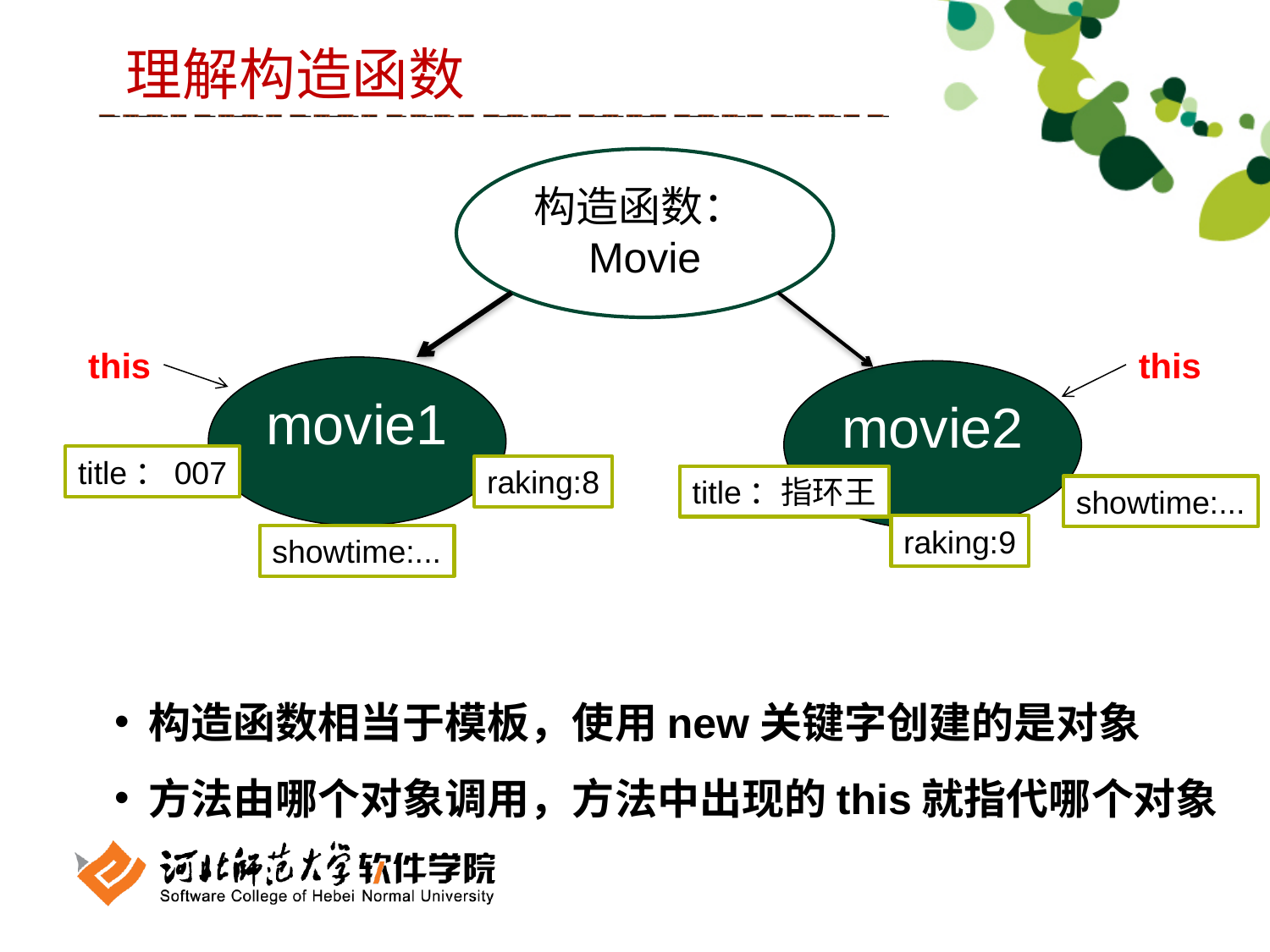

理解构造函数
构造函数：Movie
this
this
movie1
movie2
title：007
raking:8
title：指环王
showtime:...
raking:9
showtime:...
 构造函数相当于模板，使用new关键字创建的是对象
 方法由哪个对象调用，方法中出现的this就指代哪个对象